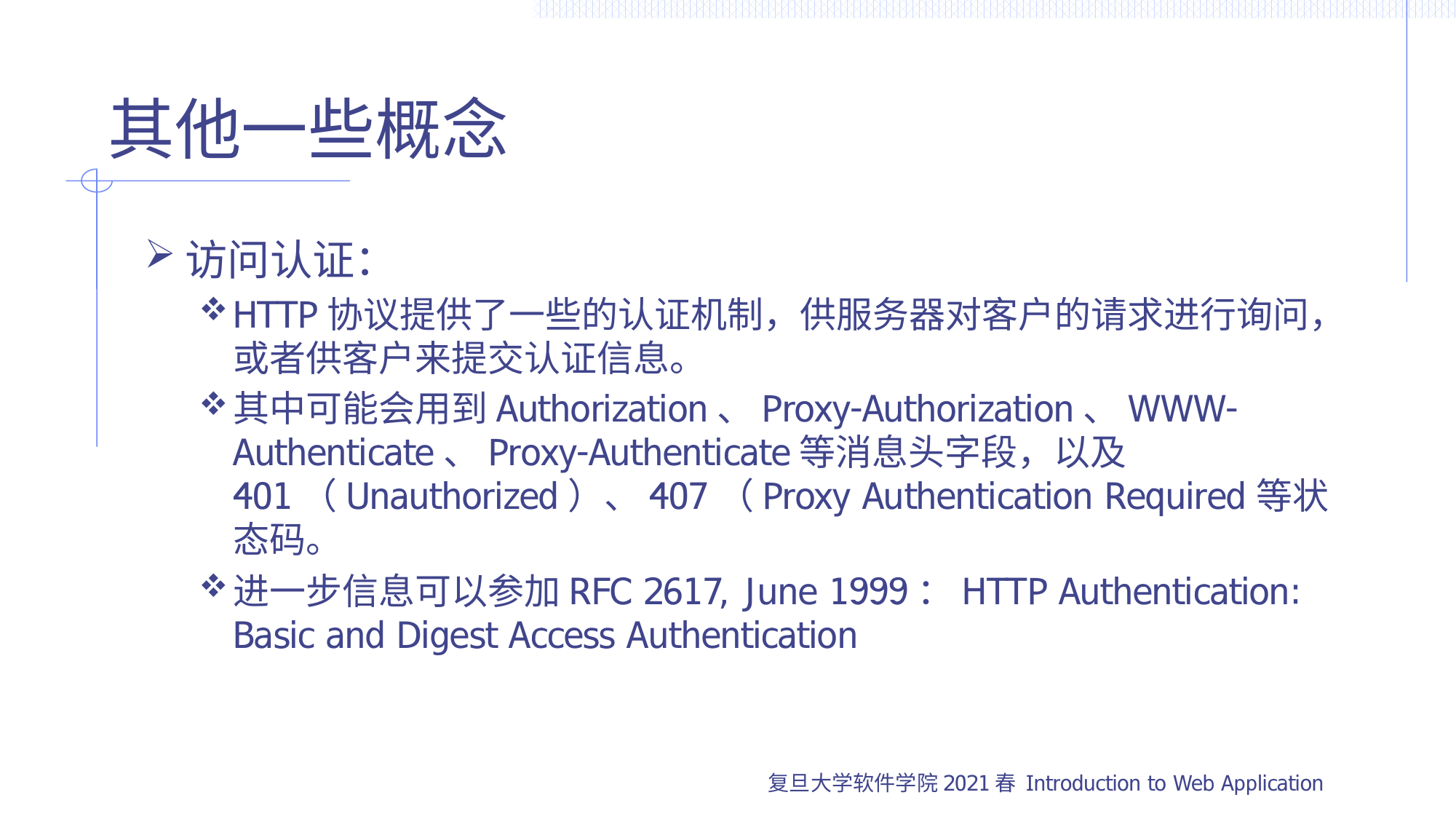

# 其他一些概念
访问认证：
HTTP协议提供了一些的认证机制，供服务器对客户的请求进行询问，或者供客户来提交认证信息。
其中可能会用到Authorization、Proxy-Authorization、WWW-Authenticate、Proxy-Authenticate等消息头字段，以及401（Unauthorized）、407（Proxy Authentication Required等状态码。
进一步信息可以参加RFC 2617, June 1999：HTTP Authentication: Basic and Digest Access Authentication